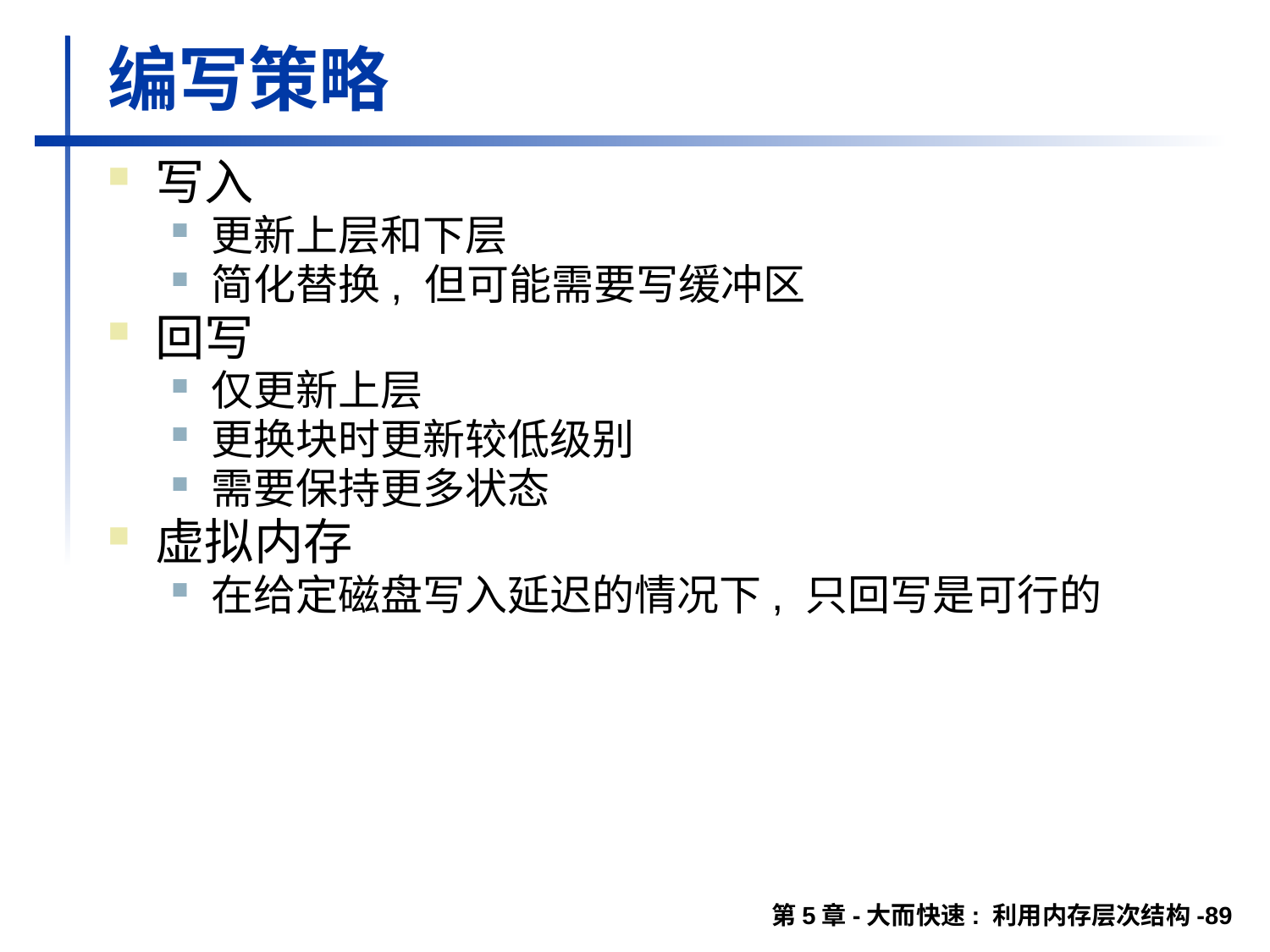

# 编写策略
写入
更新上层和下层
简化替换, 但可能需要写缓冲区
回写
仅更新上层
更换块时更新较低级别
需要保持更多状态
虚拟内存
在给定磁盘写入延迟的情况下, 只回写是可行的
第5章-大而快速: 利用内存层次结构-89